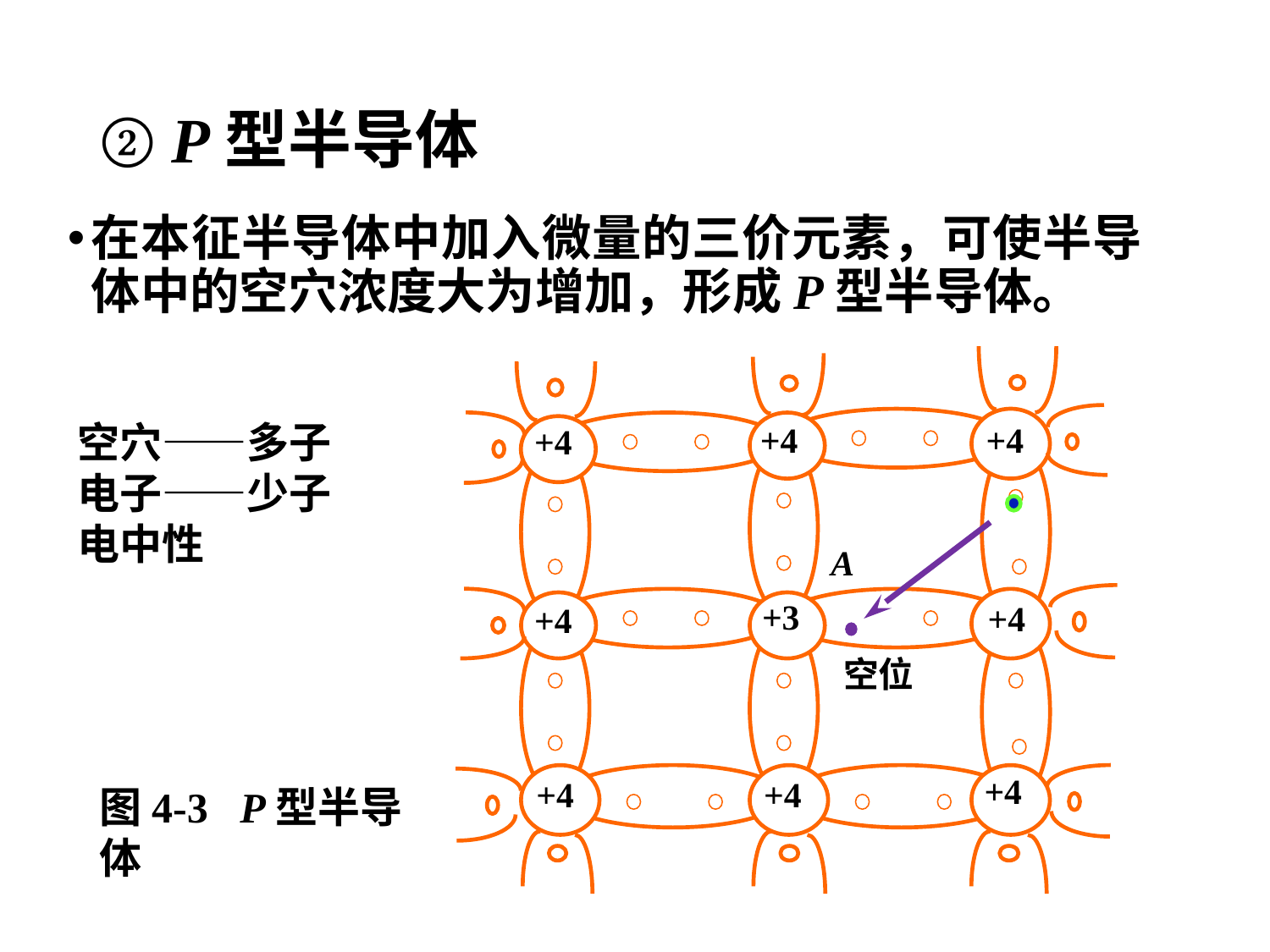

# ② P型半导体
在本征半导体中加入微量的三价元素，可使半导体中的空穴浓度大为增加，形成P型半导体。

+4
+4

+4

A

+3

+4
+4

空位

+4

+4
+4

图4-3   P型半导体

空穴——多子
电子——少子
电中性